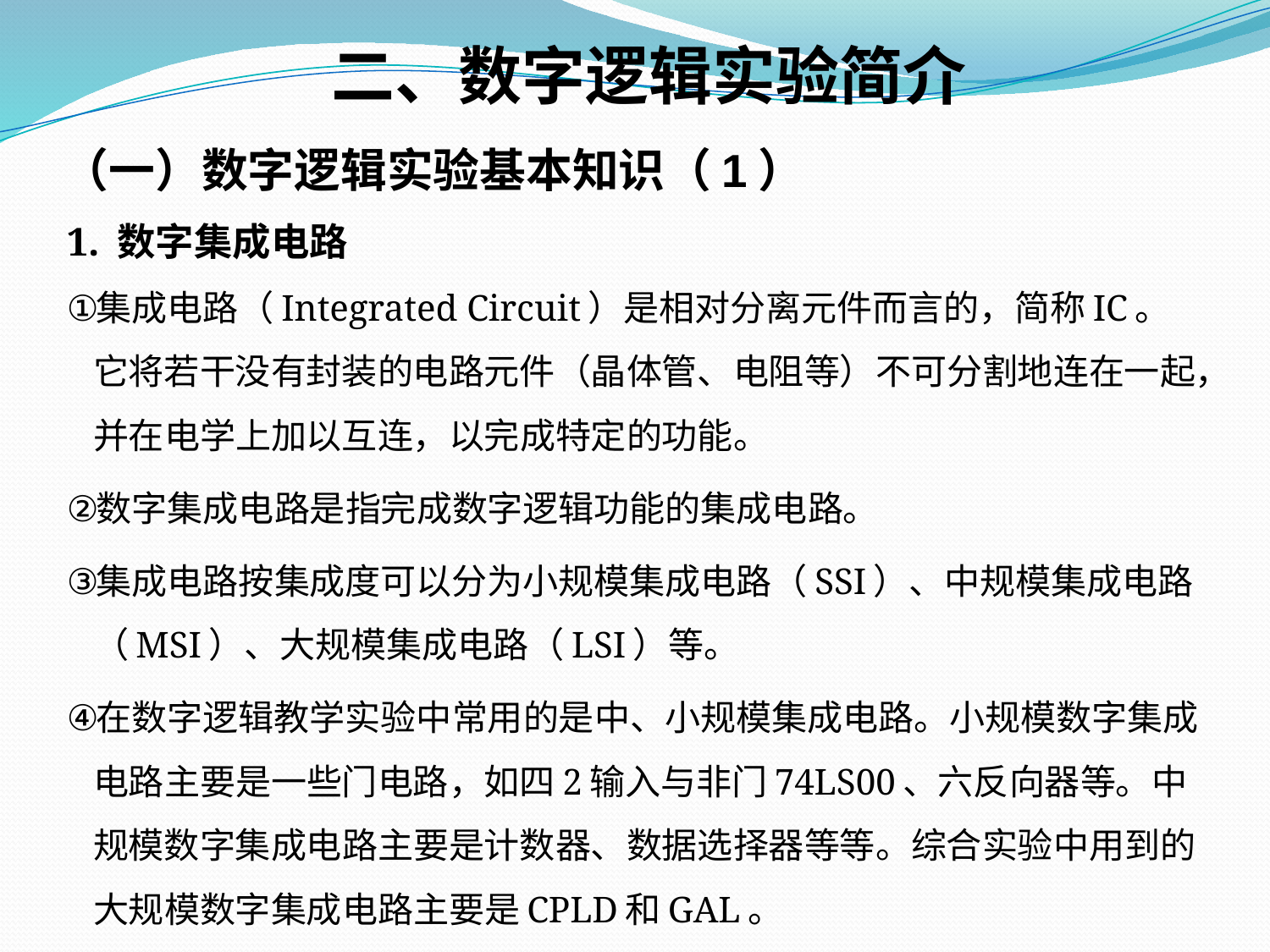

二、数字逻辑实验简介
# （一）数字逻辑实验基本知识（1）
1. 数字集成电路
集成电路（Integrated Circuit）是相对分离元件而言的，简称IC。它将若干没有封装的电路元件（晶体管、电阻等）不可分割地连在一起，并在电学上加以互连，以完成特定的功能。
数字集成电路是指完成数字逻辑功能的集成电路。
集成电路按集成度可以分为小规模集成电路（SSI）、中规模集成电路（MSI）、大规模集成电路（LSI）等。
在数字逻辑教学实验中常用的是中、小规模集成电路。小规模数字集成电路主要是一些门电路，如四2输入与非门74LS00、六反向器等。中规模数字集成电路主要是计数器、数据选择器等等。综合实验中用到的大规模数字集成电路主要是CPLD和GAL。